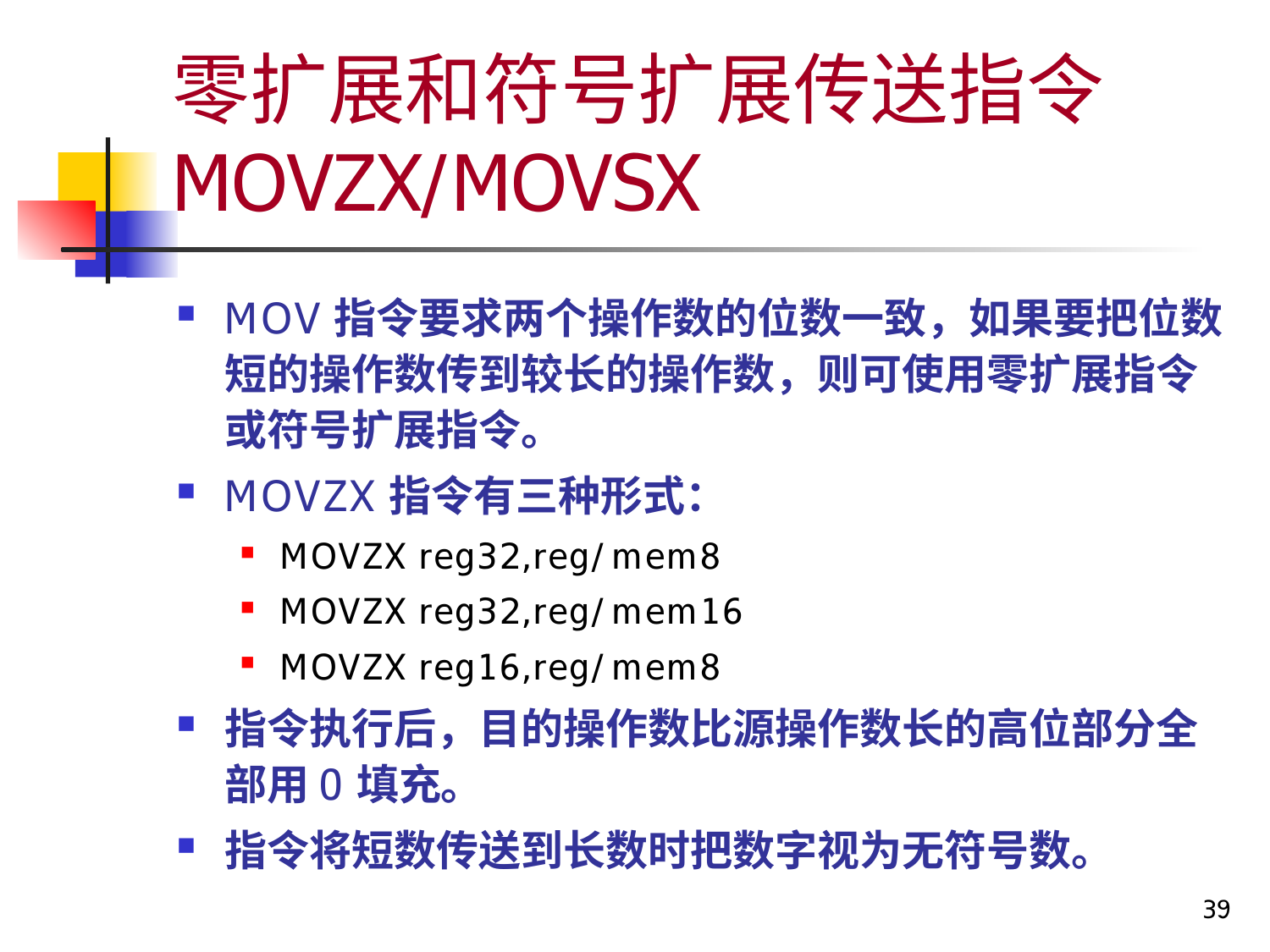

# 零扩展和符号扩展传送指令 MOVZX/MOVSX
MOV指令要求两个操作数的位数一致，如果要把位数短的操作数传到较长的操作数，则可使用零扩展指令或符号扩展指令。
MOVZX指令有三种形式：
MOVZX reg32,reg/mem8
MOVZX reg32,reg/mem16
MOVZX reg16,reg/mem8
指令执行后，目的操作数比源操作数长的高位部分全部用0填充。
指令将短数传送到长数时把数字视为无符号数。
39